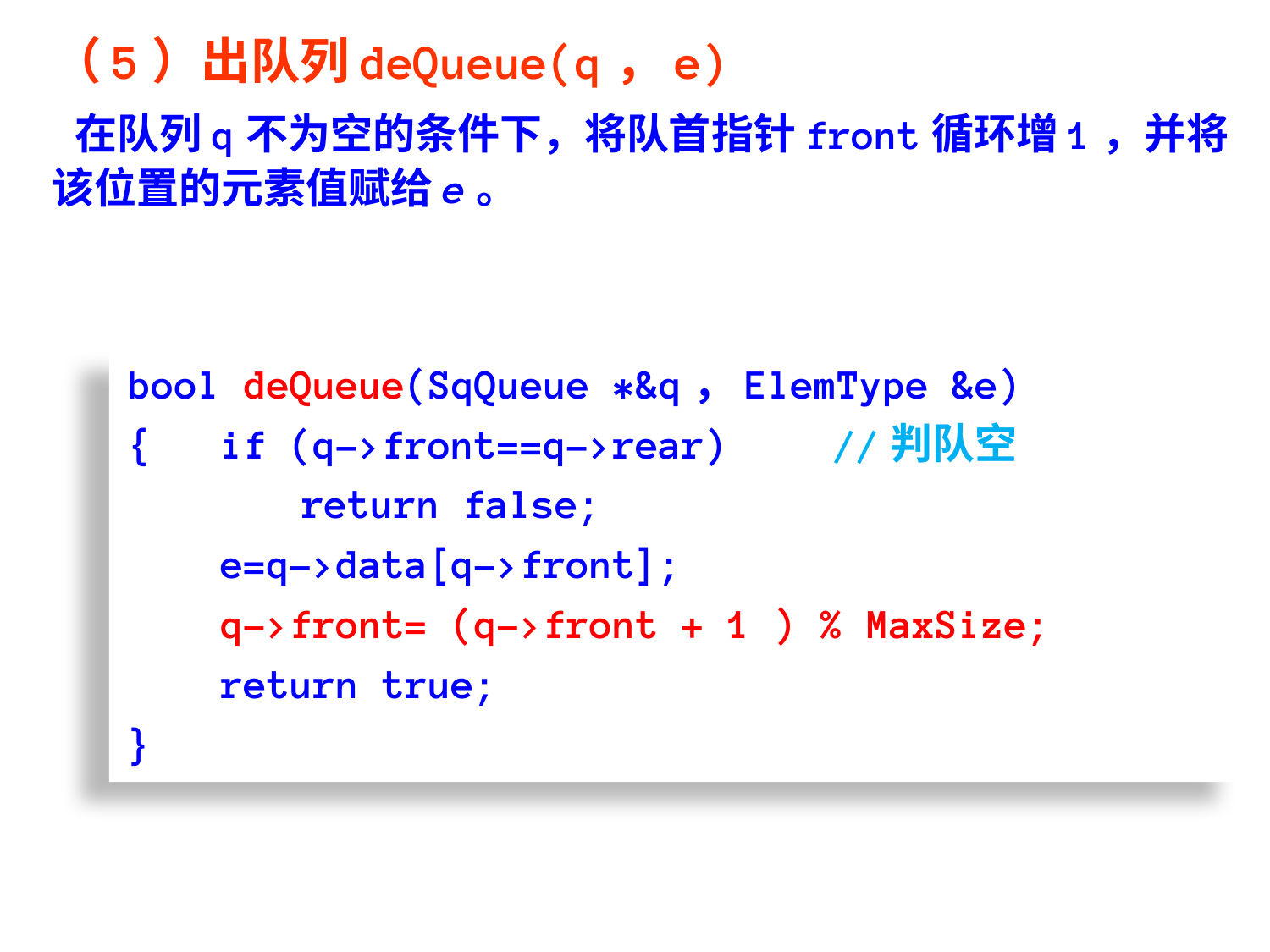

（5）出队列deQueue(q，e)
 在队列q不为空的条件下，将队首指针front循环增1，并将该位置的元素值赋给e。
bool deQueue(SqQueue *&q，ElemType &e)
{   if (q->front==q->rear)　　//判队空
	  return false;
    e=q->data[q->front];
    q->front= (q->front + 1 ) % MaxSize;
    return true;
}